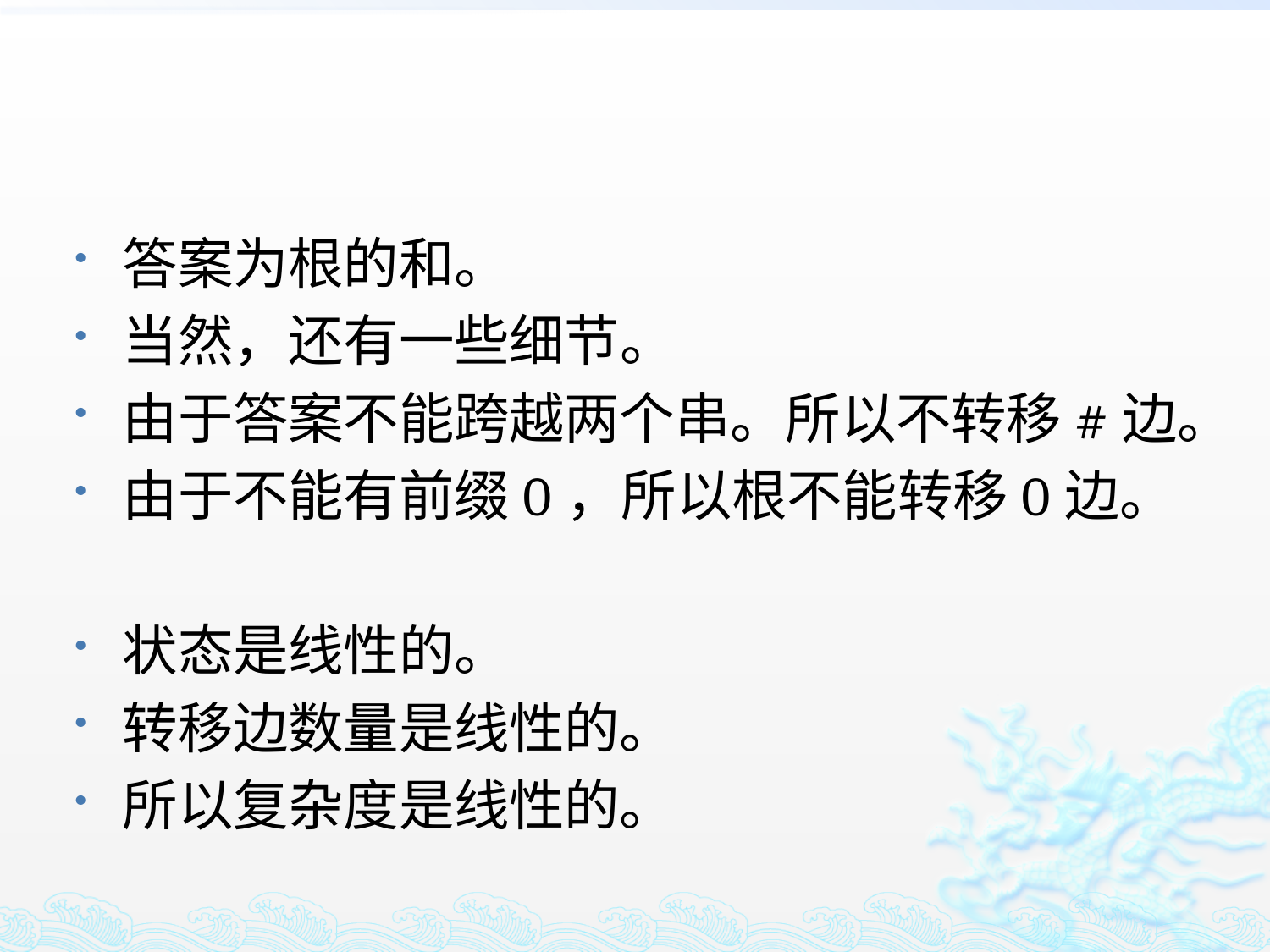

#
答案为根的和。
当然，还有一些细节。
由于答案不能跨越两个串。所以不转移#边。
由于不能有前缀0，所以根不能转移0边。

状态是线性的。
转移边数量是线性的。
所以复杂度是线性的。